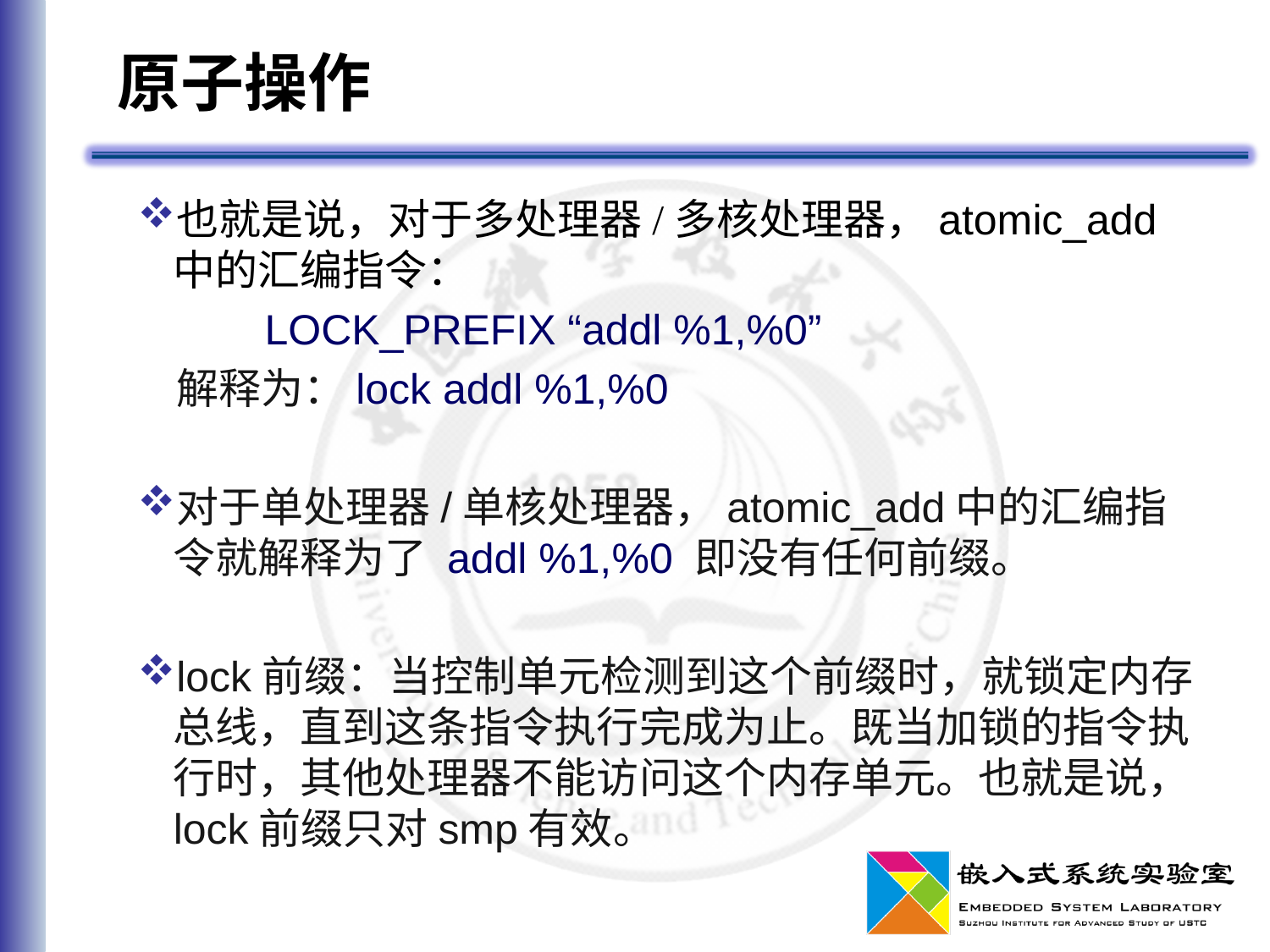

# 原子操作
也就是说，对于多处理器/多核处理器，atomic_add中的汇编指令：
	LOCK_PREFIX “addl %1,%0”
   解释为：lock addl %1,%0

对于单处理器/单核处理器，atomic_add中的汇编指令就解释为了 addl %1,%0 即没有任何前缀。

lock前缀：当控制单元检测到这个前缀时，就锁定内存总线，直到这条指令执行完成为止。既当加锁的指令执行时，其他处理器不能访问这个内存单元。也就是说，lock前缀只对smp有效。